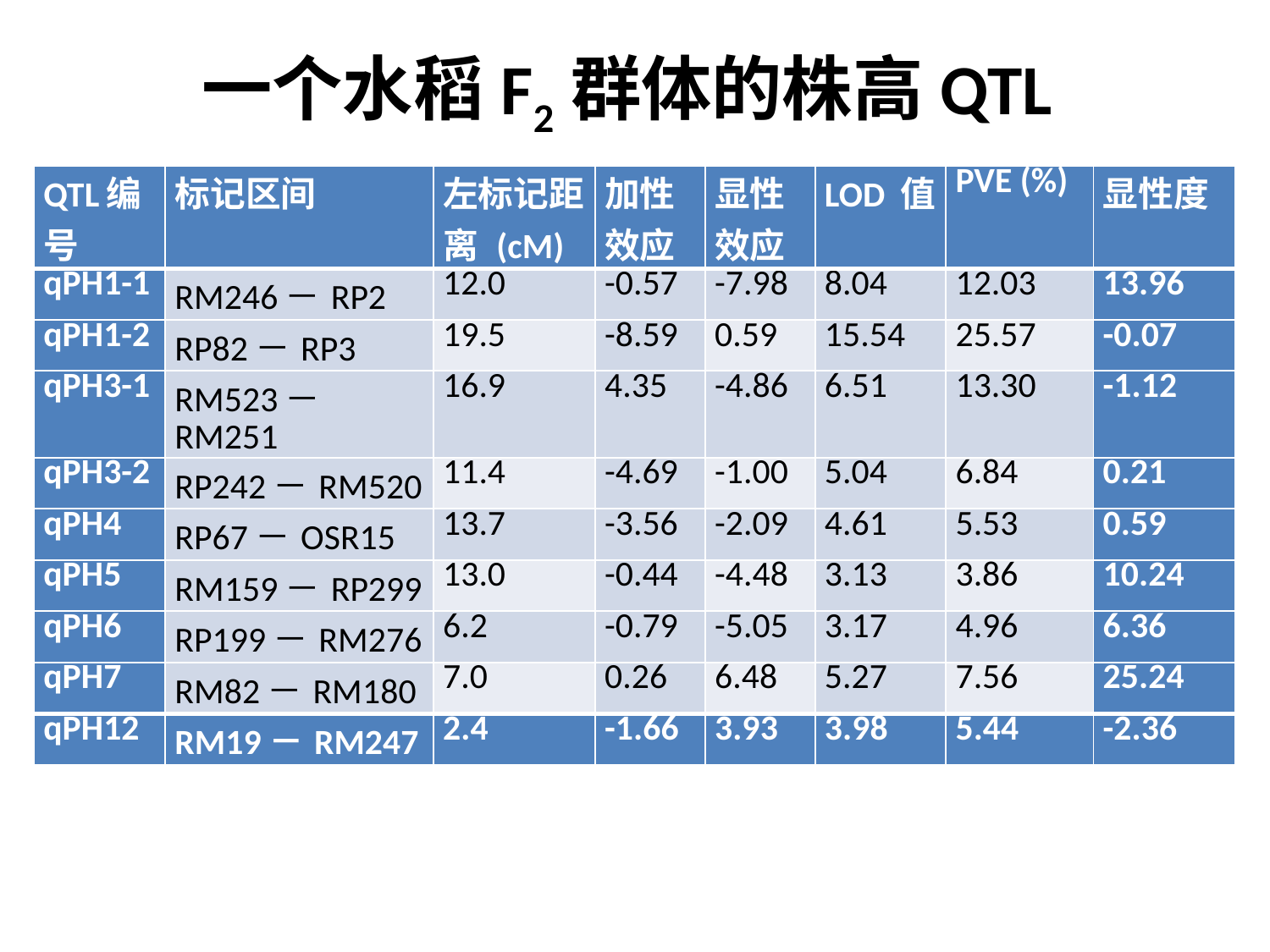

# 一个水稻F2群体的株高QTL
| QTL编号 | 标记区间 | 左标记距离 (cM) | 加性效应 | 显性效应 | LOD 值 | PVE (%) | 显性度 |
| --- | --- | --- | --- | --- | --- | --- | --- |
| qPH1-1 | RM246－RP2 | 12.0 | -0.57 | -7.98 | 8.04 | 12.03 | 13.96 |
| qPH1-2 | RP82－RP3 | 19.5 | -8.59 | 0.59 | 15.54 | 25.57 | -0.07 |
| qPH3-1 | RM523－RM251 | 16.9 | 4.35 | -4.86 | 6.51 | 13.30 | -1.12 |
| qPH3-2 | RP242－RM520 | 11.4 | -4.69 | -1.00 | 5.04 | 6.84 | 0.21 |
| qPH4 | RP67－OSR15 | 13.7 | -3.56 | -2.09 | 4.61 | 5.53 | 0.59 |
| qPH5 | RM159－RP299 | 13.0 | -0.44 | -4.48 | 3.13 | 3.86 | 10.24 |
| qPH6 | RP199－RM276 | 6.2 | -0.79 | -5.05 | 3.17 | 4.96 | 6.36 |
| qPH7 | RM82－RM180 | 7.0 | 0.26 | 6.48 | 5.27 | 7.56 | 25.24 |
| qPH12 | RM19－RM247 | 2.4 | -1.66 | 3.93 | 3.98 | 5.44 | -2.36 |